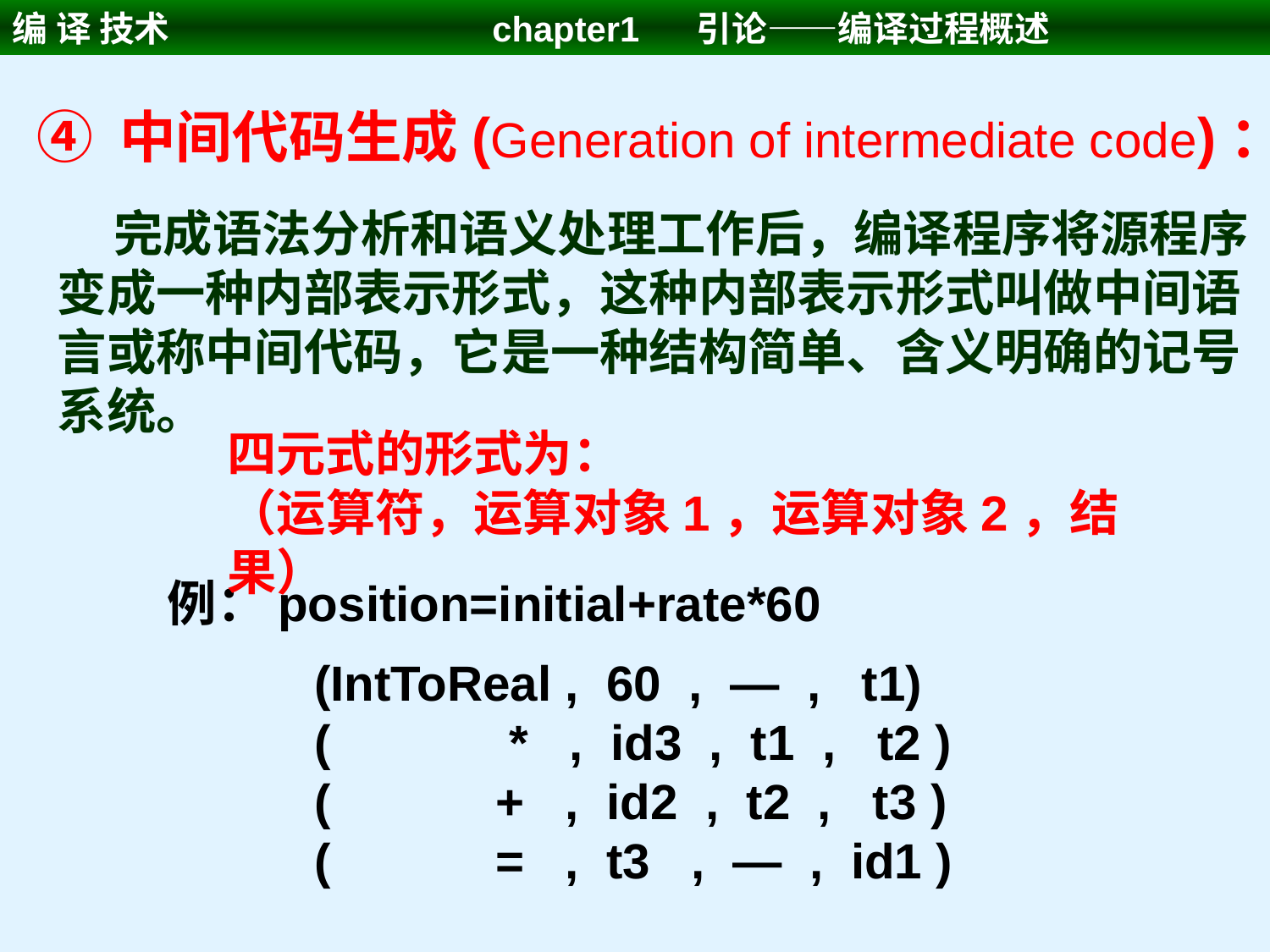

④ 中间代码生成(Generation of intermediate code)：
    完成语法分析和语义处理工作后，编译程序将源程序变成一种内部表示形式，这种内部表示形式叫做中间语言或称中间代码，它是一种结构简单、含义明确的记号系统。
四元式的形式为：
（运算符，运算对象1，运算对象2，结果）
例：position=initial+rate*60
(IntToReal ,  60  ,  —  ,   t1)
(             *   ,  id3  ,  t1  ,   t2 )
(            +   ,  id2  ,  t2  ,   t3 )
(            =   ,  t3   ,  —  ,  id1 )